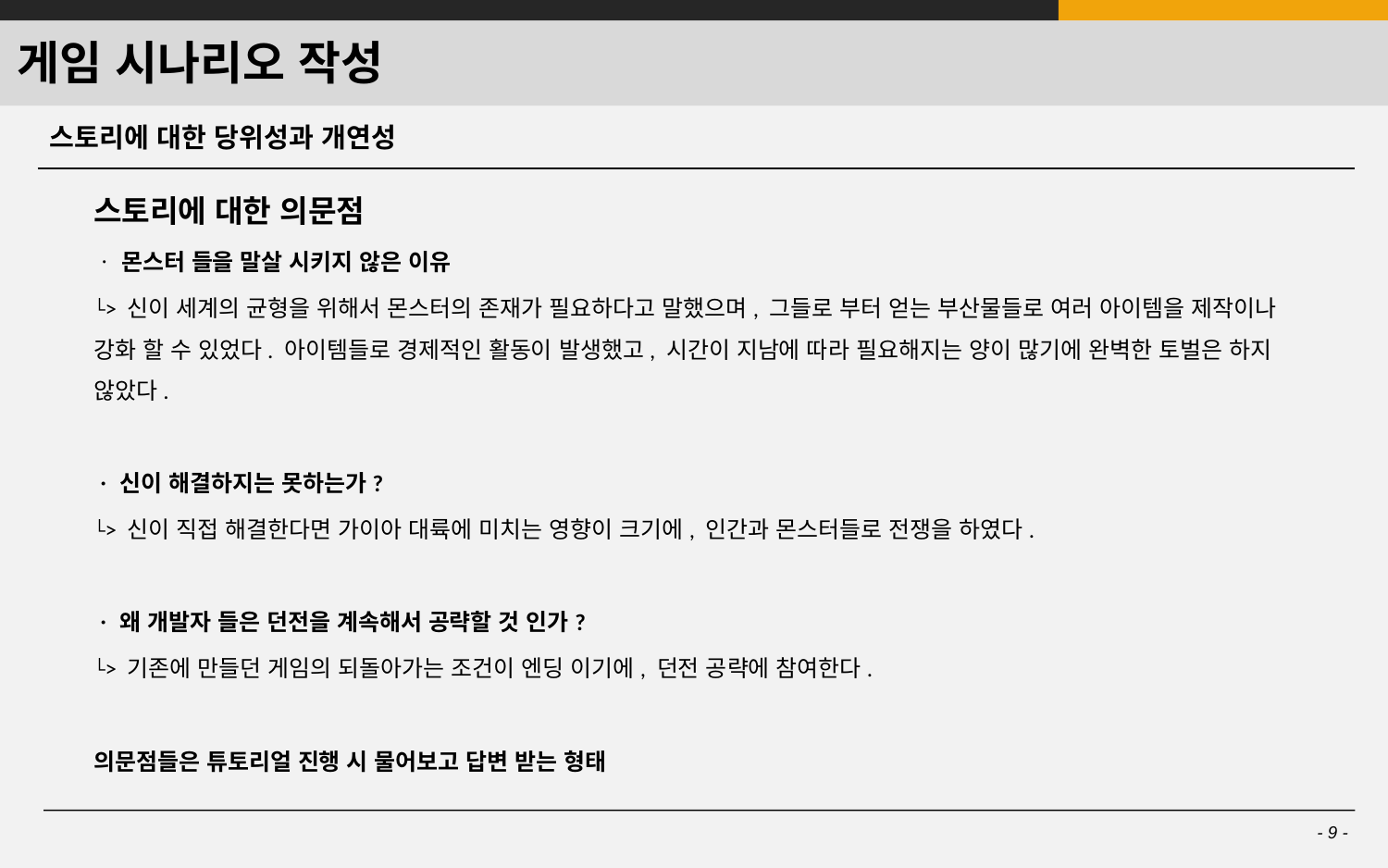

# 게임 시나리오 작성
스토리에 대한 당위성과 개연성
스토리에 대한 의문점
ㆍ 몬스터 들을 말살 시키지 않은 이유
└> 신이 세계의 균형을 위해서 몬스터의 존재가 필요하다고 말했으며, 그들로 부터 얻는 부산물들로 여러 아이템을 제작이나 강화 할 수 있었다. 아이템들로 경제적인 활동이 발생했고, 시간이 지남에 따라 필요해지는 양이 많기에 완벽한 토벌은 하지 않았다.

ㆍ 신이 해결하지는 못하는가?
└> 신이 직접 해결한다면 가이아 대륙에 미치는 영향이 크기에, 인간과 몬스터들로 전쟁을 하였다.

ㆍ 왜 개발자 들은 던전을 계속해서 공략할 것 인가?
└> 기존에 만들던 게임의 되돌아가는 조건이 엔딩 이기에, 던전 공략에 참여한다.

의문점들은 튜토리얼 진행 시 물어보고 답변 받는 형태